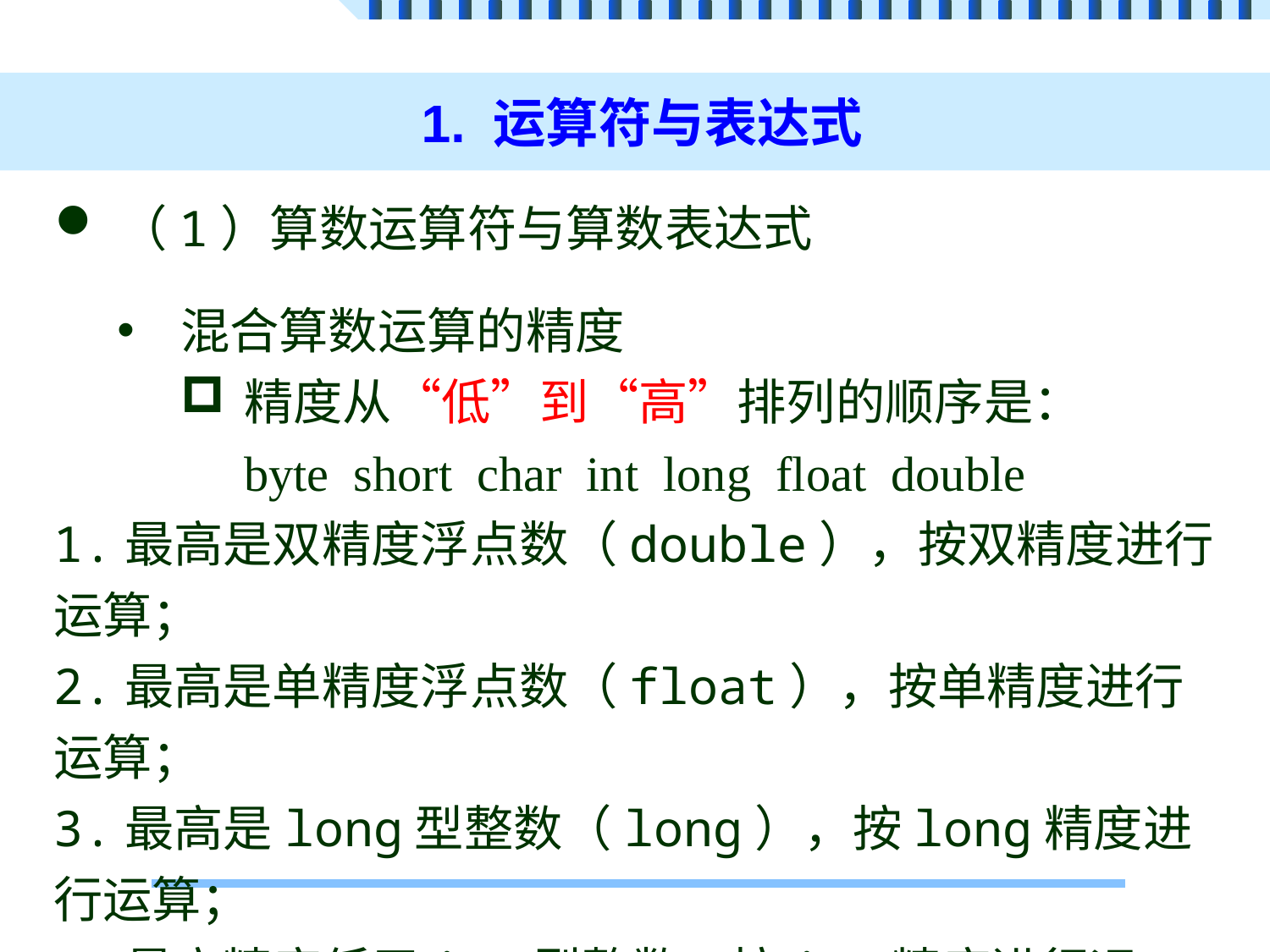

# 1. 运算符与表达式
（1）算数运算符与算数表达式
混合算数运算的精度
精度从“低”到“高”排列的顺序是：
byte  short  char  int  long  float  double
1.最高是双精度浮点数（double），按双精度进行运算；
2.最高是单精度浮点数（float），按单精度进行运算；
3.最高是long型整数（long），按long精度进行运算；
4.最高精度低于int型整数，按int精度进行运算。